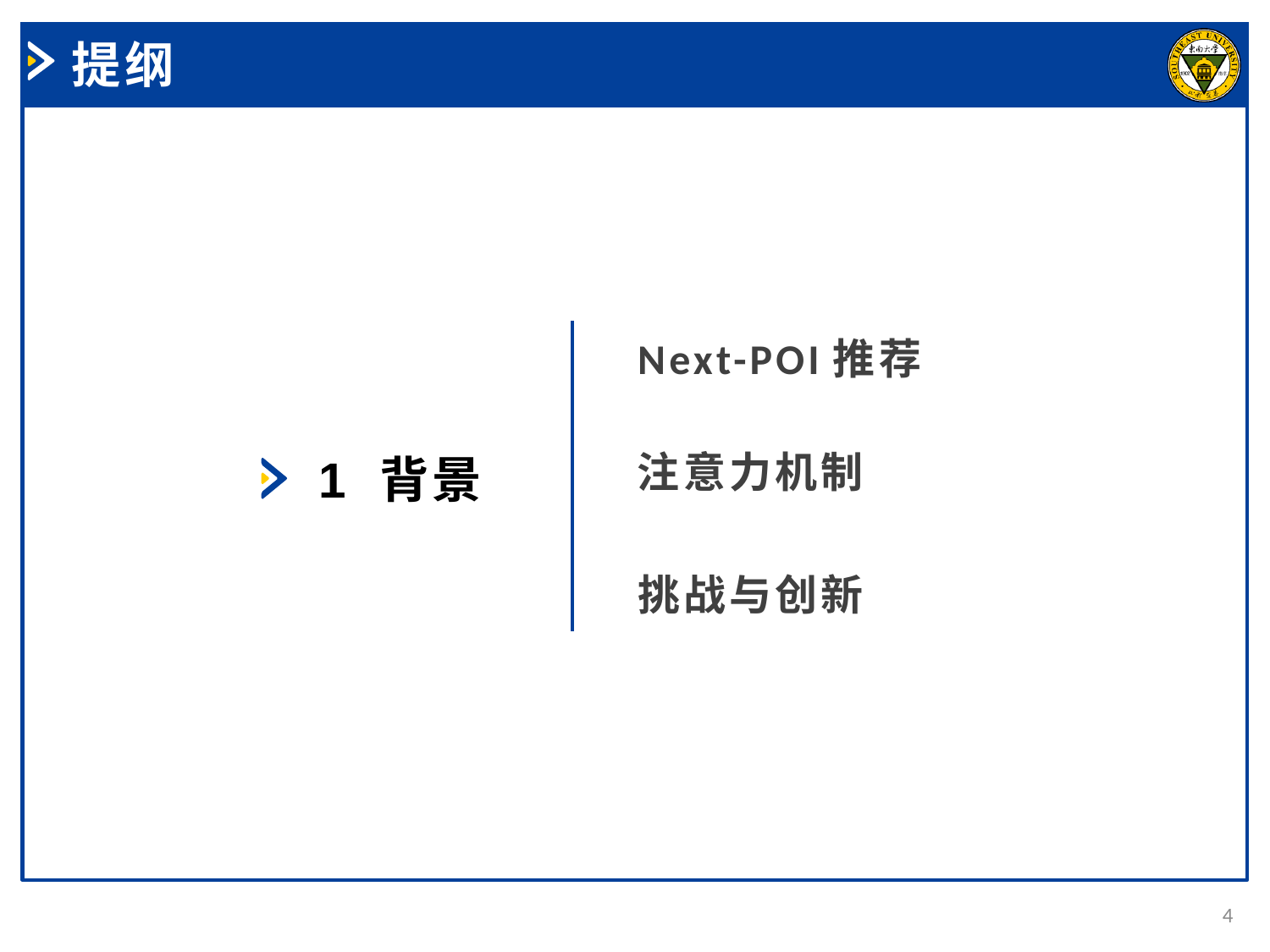

提纲
Next-POI推荐
注意力机制
1 背景

挑战与创新
4